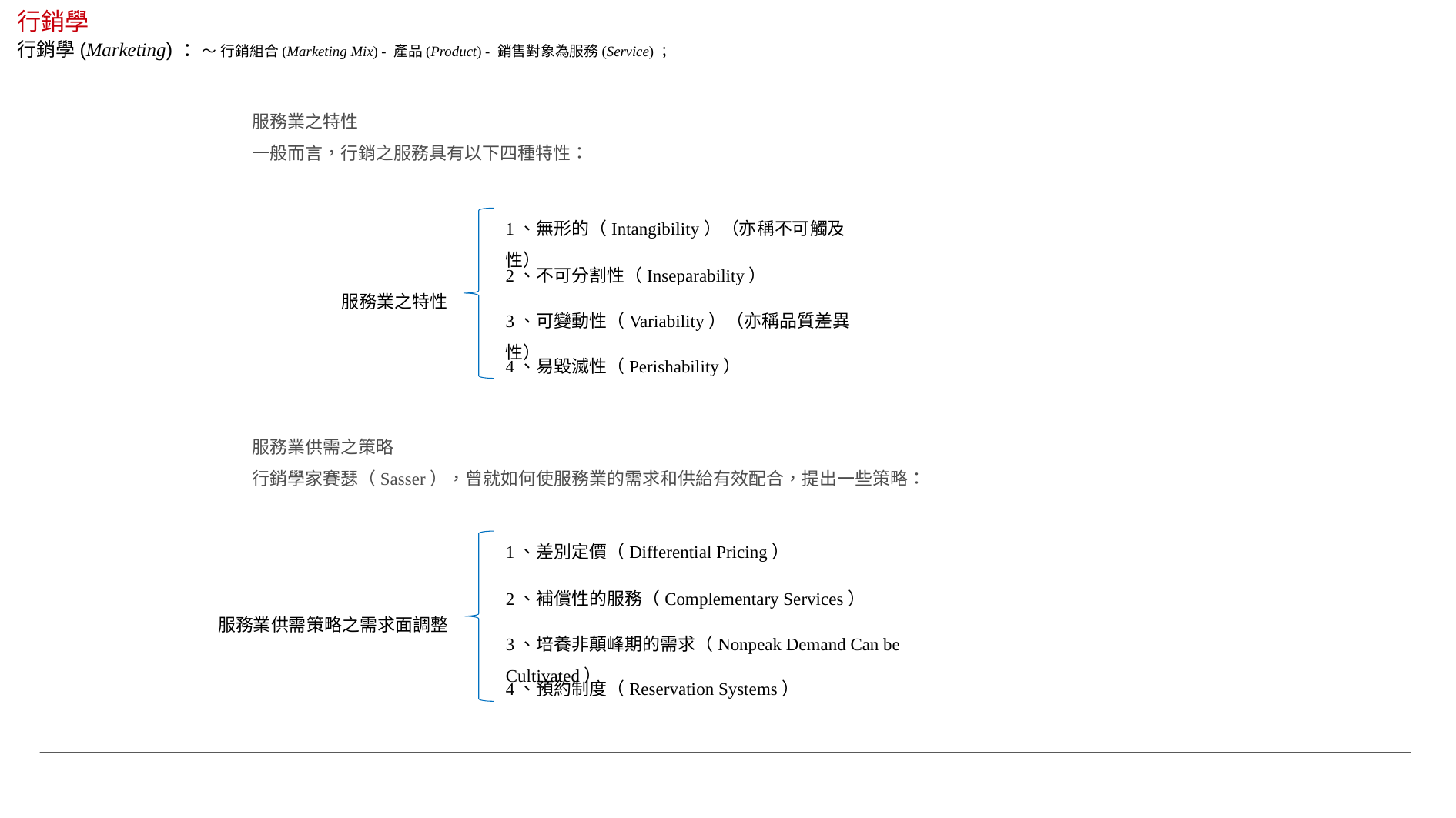

行銷學
行銷學(Marketing) ：～ 行銷組合(Marketing Mix) - 產品(Product) - 銷售對象為服務(Service) ；
服務業之特性
一般而言，行銷之服務具有以下四種特性：
1、無形的（Intangibility）（亦稱不可觸及性）

2、不可分割性（Inseparability）
服務業之特性
3、可變動性（Variability）（亦稱品質差異性）
4、易毀滅性（Perishability）
服務業供需之策略
行銷學家賽瑟（Sasser），曾就如何使服務業的需求和供給有效配合，提出一些策略：
1、差別定價（Differential Pricing）

2、補償性的服務（Complementary Services）
服務業供需策略之需求面調整
3、培養非顛峰期的需求（Nonpeak Demand Can be Cultivated）
4、預約制度（Reservation Systems）